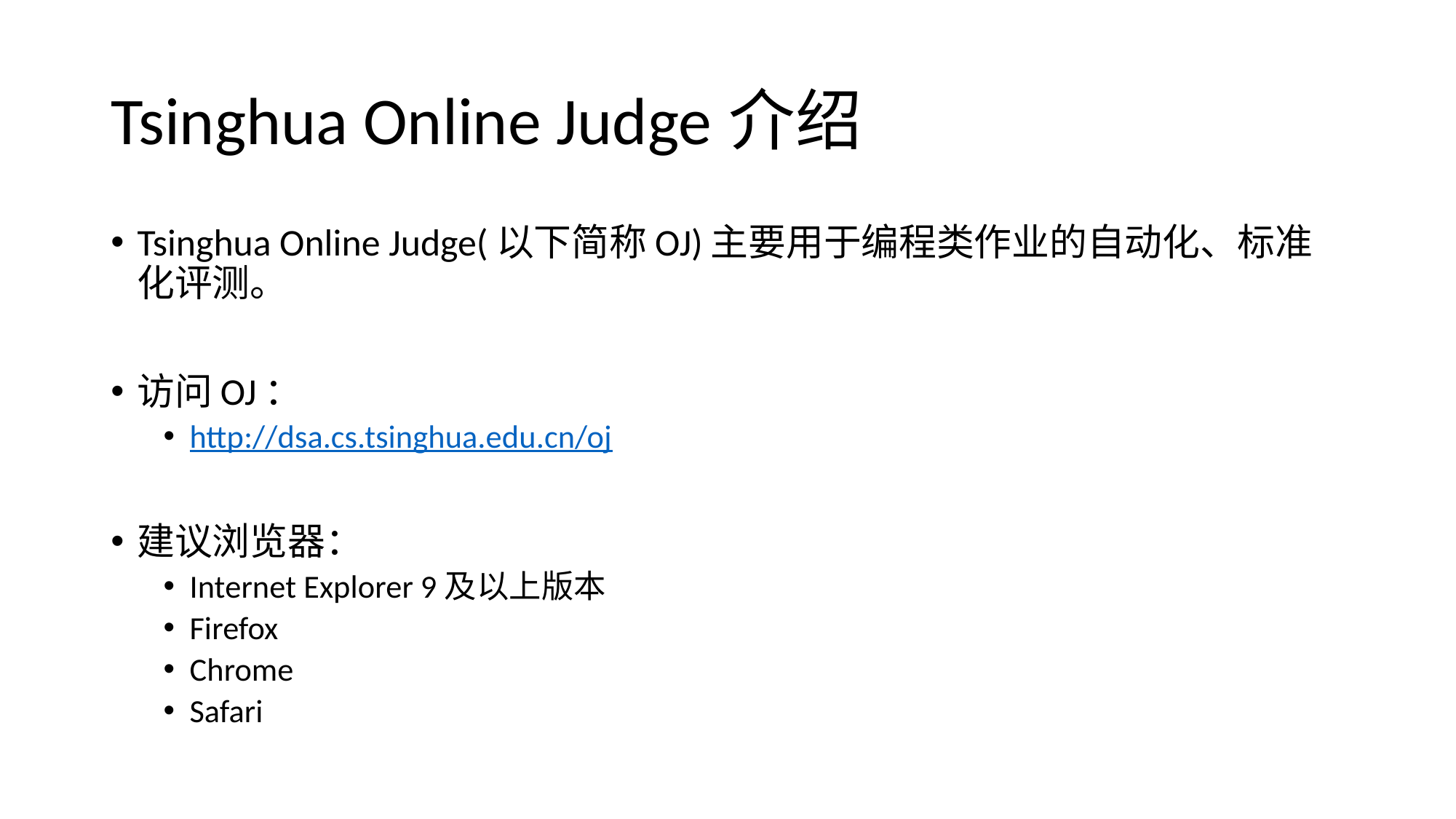

# Tsinghua Online Judge介绍
Tsinghua Online Judge(以下简称OJ)主要用于编程类作业的自动化、标准化评测。

访问OJ：
http://dsa.cs.tsinghua.edu.cn/oj

建议浏览器：
Internet Explorer 9及以上版本
Firefox
Chrome
Safari